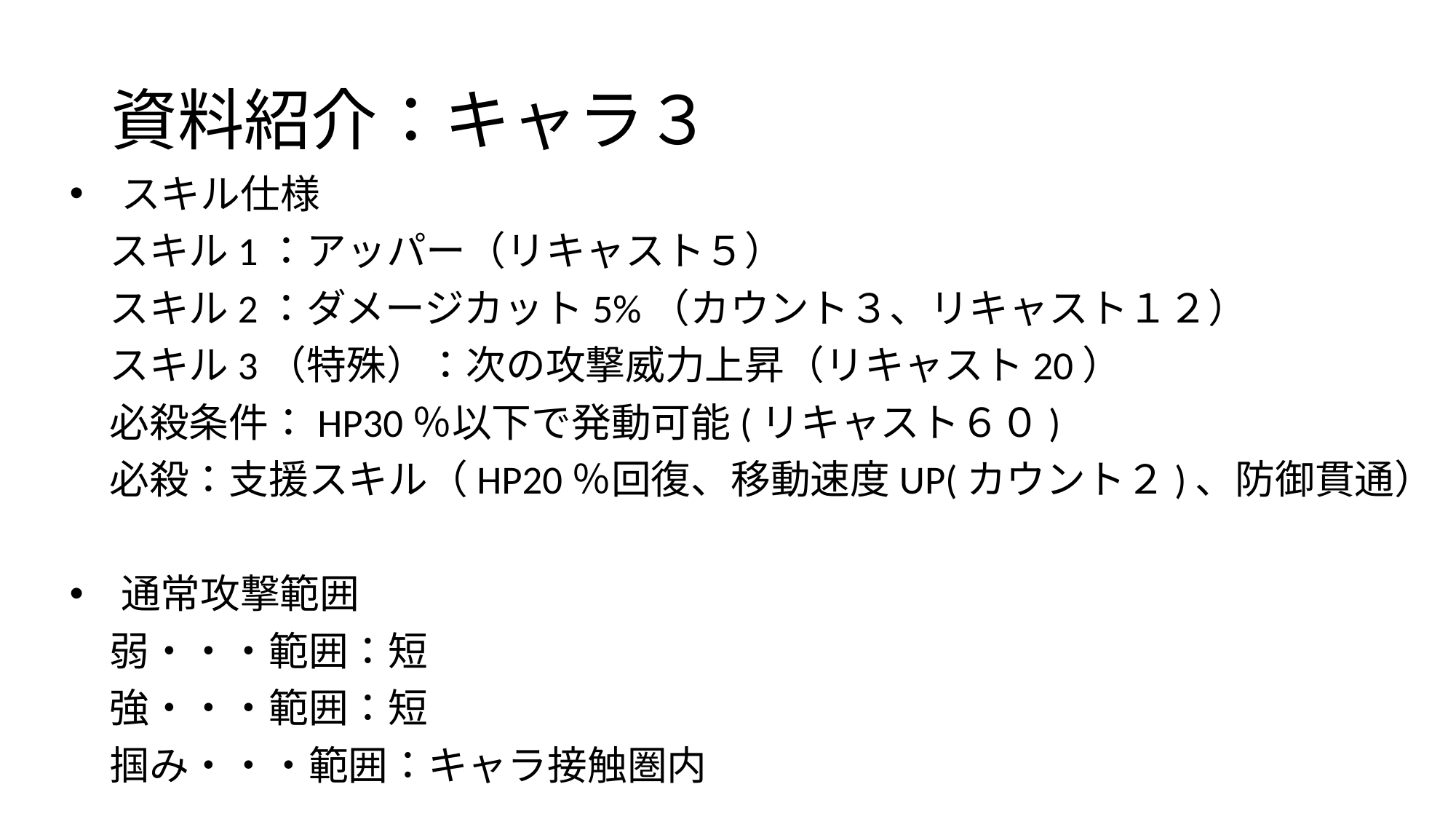

# 資料紹介：キャラ３
スキル仕様
　スキル1：アッパー（リキャスト５）
　スキル2：ダメージカット5%（カウント３、リキャスト１２）
　スキル3（特殊）：次の攻撃威力上昇（リキャスト20）
　必殺条件：HP30％以下で発動可能(リキャスト６０)
　必殺：支援スキル（HP20％回復、移動速度UP(カウント２)、防御貫通）

通常攻撃範囲
　弱・・・範囲：短
　強・・・範囲：短
　掴み・・・範囲：キャラ接触圏内